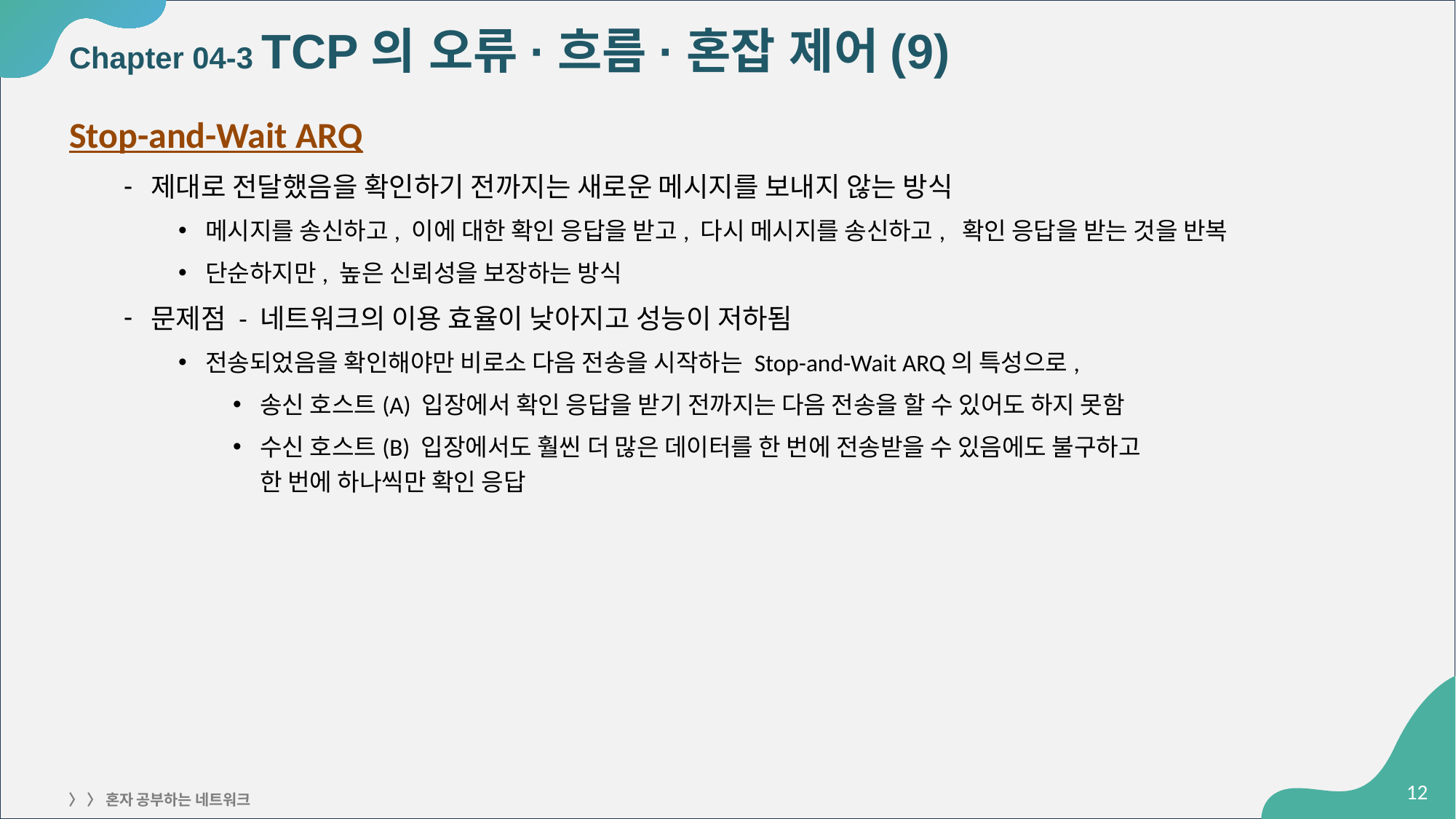

# Chapter 04-3 TCP의 오류·흐름·혼잡 제어(9)
Stop-and-Wait ARQ
제대로 전달했음을 확인하기 전까지는 새로운 메시지를 보내지 않는 방식
메시지를 송신하고, 이에 대한 확인 응답을 받고, 다시 메시지를 송신하고,  확인 응답을 받는 것을 반복
단순하지만, 높은 신뢰성을 보장하는 방식
문제점 - 네트워크의 이용 효율이 낮아지고 성능이 저하됨
전송되었음을 확인해야만 비로소 다음 전송을 시작하는 Stop-and-Wait ARQ의 특성으로,
송신 호스트(A) 입장에서 확인 응답을 받기 전까지는 다음 전송을 할 수 있어도 하지 못함
수신 호스트(B) 입장에서도 훨씬 더 많은 데이터를 한 번에 전송받을 수 있음에도 불구하고
한 번에 하나씩만 확인 응답
12
〉 〉 혼자 공부하는 네트워크